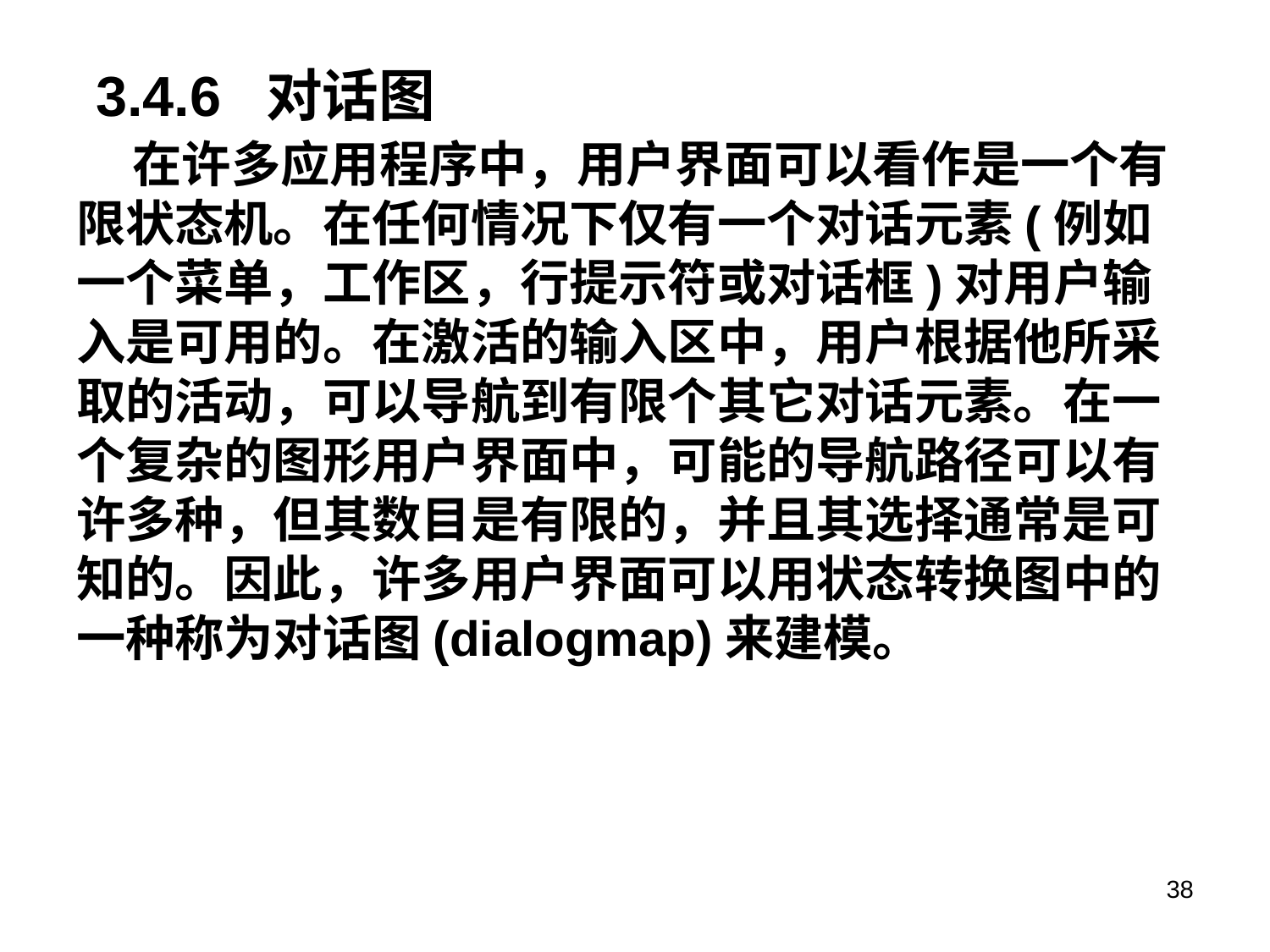

# 3.4.6  对话图
    在许多应用程序中，用户界面可以看作是一个有限状态机。在任何情况下仅有一个对话元素(例如一个菜单，工作区，行提示符或对话框)对用户输入是可用的。在激活的输入区中，用户根据他所采取的活动，可以导航到有限个其它对话元素。在一个复杂的图形用户界面中，可能的导航路径可以有许多种，但其数目是有限的，并且其选择通常是可知的。因此，许多用户界面可以用状态转换图中的一种称为对话图(dialogmap)来建模。

38